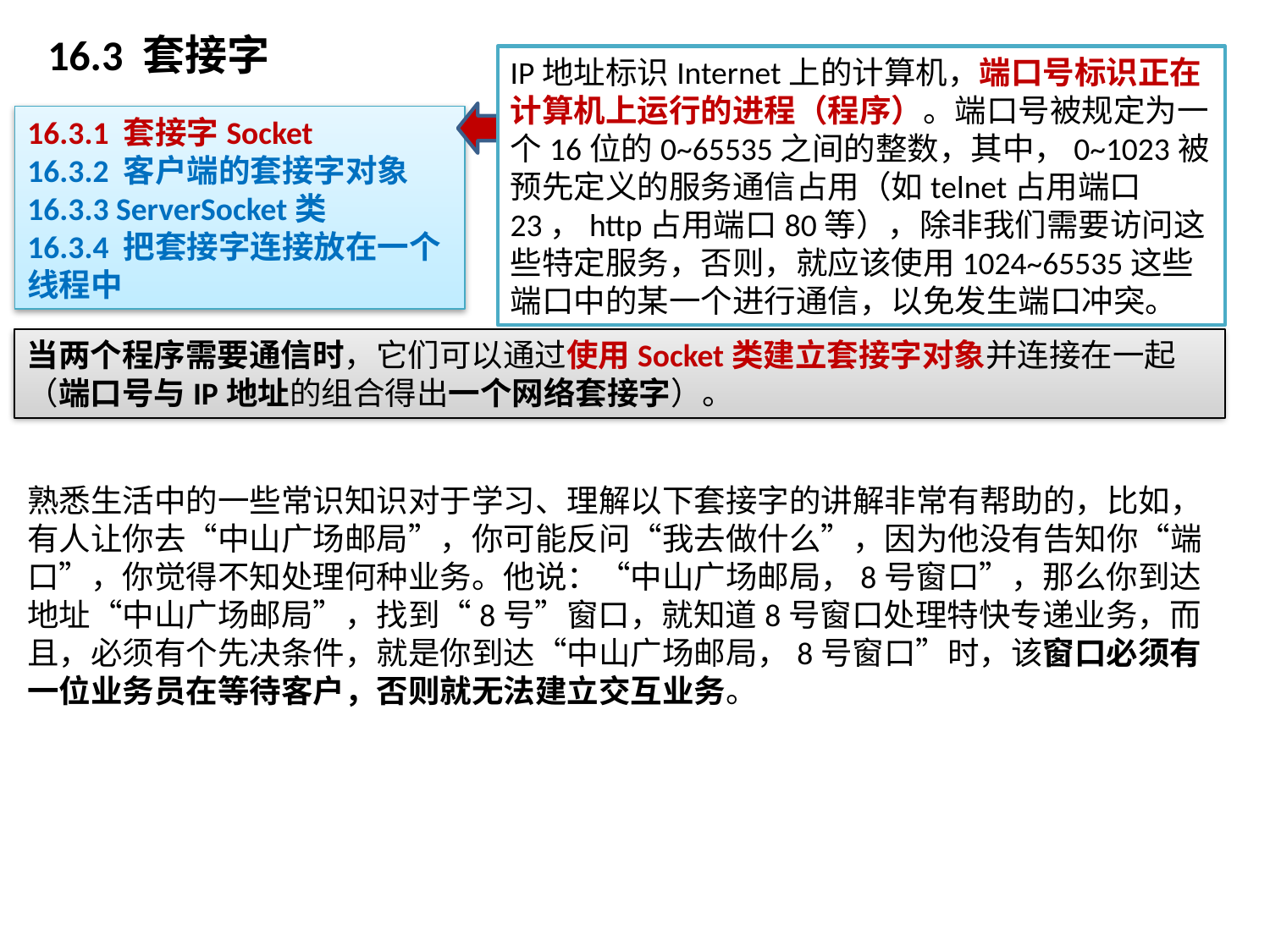

# 16.3 套接字
IP地址标识Internet上的计算机，端口号标识正在计算机上运行的进程（程序）。端口号被规定为一个16位的0~65535之间的整数，其中，0~1023被预先定义的服务通信占用（如telnet占用端口23，http占用端口80等），除非我们需要访问这些特定服务，否则，就应该使用1024~65535这些端口中的某一个进行通信，以免发生端口冲突。

16.3.1 套接字Socket
16.3.2 客户端的套接字对象
16.3.3 ServerSocket类
16.3.4 把套接字连接放在一个线程中
当两个程序需要通信时，它们可以通过使用Socket类建立套接字对象并连接在一起（端口号与IP地址的组合得出一个网络套接字）。
熟悉生活中的一些常识知识对于学习、理解以下套接字的讲解非常有帮助的，比如，有人让你去“中山广场邮局”，你可能反问“我去做什么”，因为他没有告知你“端口”，你觉得不知处理何种业务。他说：“中山广场邮局，8号窗口”，那么你到达地址“中山广场邮局”，找到“8号”窗口，就知道8号窗口处理特快专递业务，而且，必须有个先决条件，就是你到达“中山广场邮局，8号窗口”时，该窗口必须有一位业务员在等待客户，否则就无法建立交互业务。